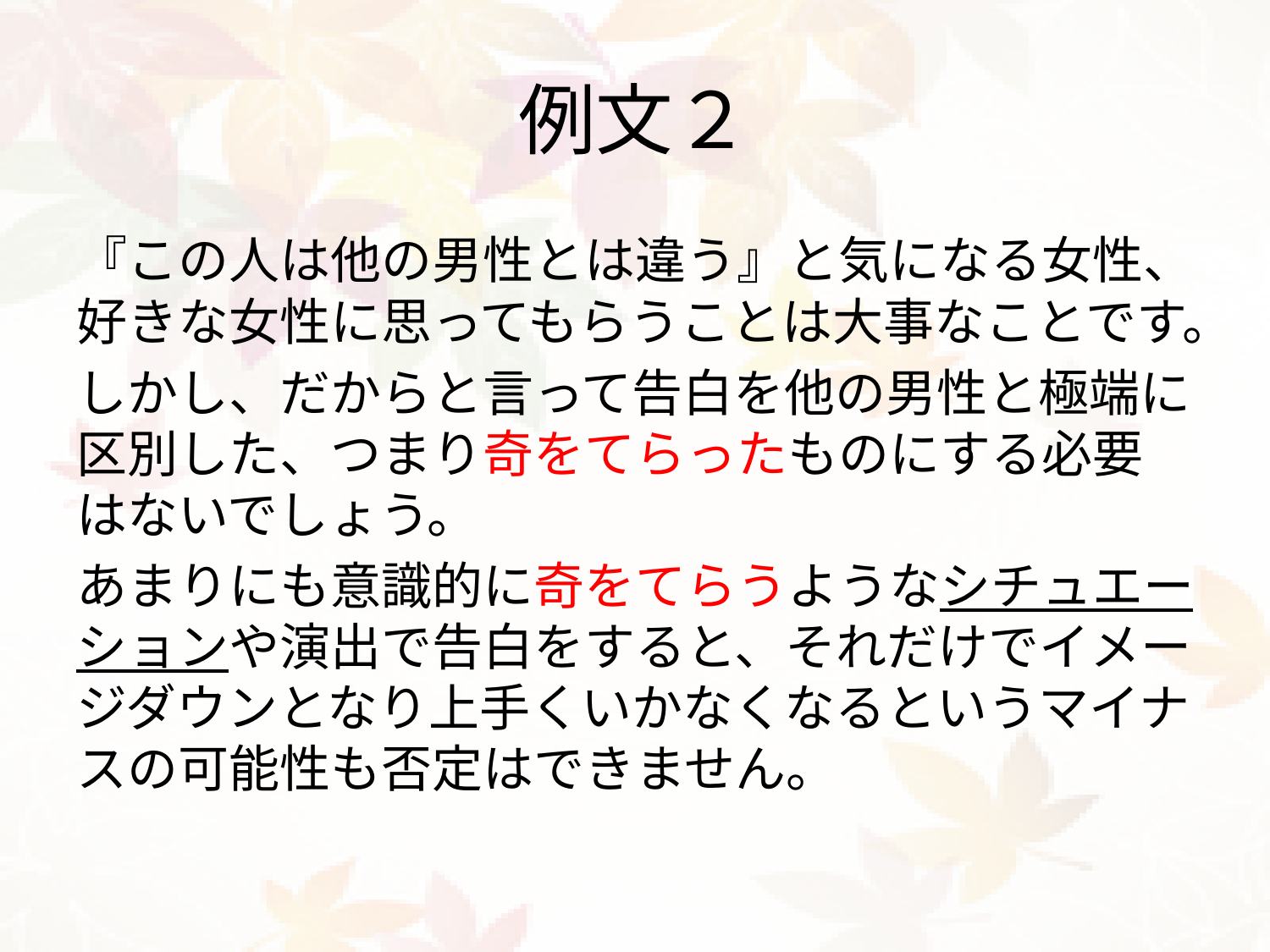

# 例文２
『この人は他の男性とは違う』と気になる女性、好きな女性に思ってもらうことは大事なことです。
しかし、だからと言って告白を他の男性と極端に区別した、つまり奇をてらったものにする必要はないでしょう。
あまりにも意識的に奇をてらうようなシチュエーションや演出で告白をすると、それだけでイメージダウンとなり上手くいかなくなるというマイナスの可能性も否定はできません。